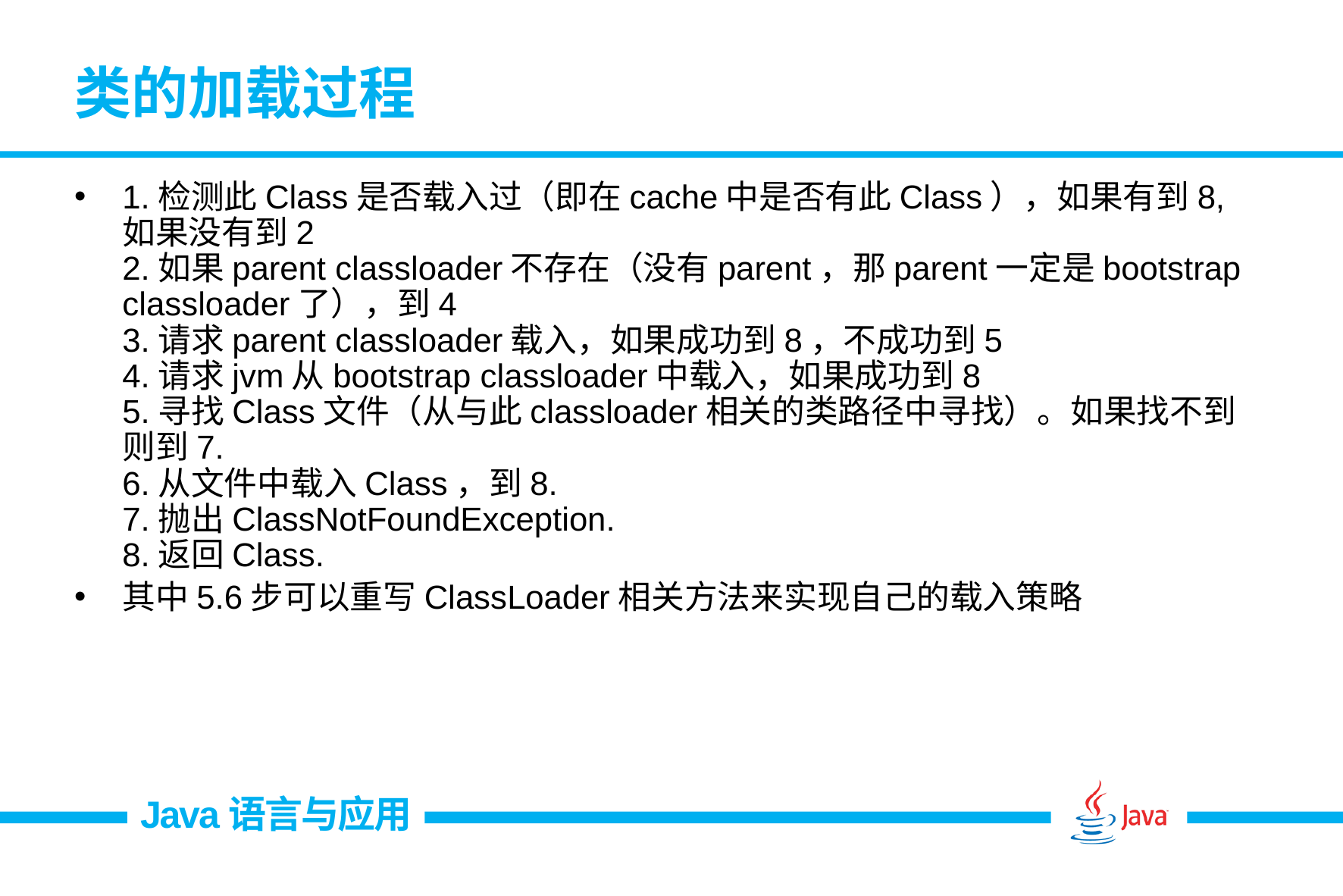

# 类的加载过程
1.检测此Class是否载入过（即在cache中是否有此Class），如果有到8,如果没有到2
2.如果parent classloader不存在（没有parent，那parent一定是bootstrap classloader了），到4
3.请求parent classloader载入，如果成功到8，不成功到5
4.请求jvm从bootstrap classloader中载入，如果成功到8
5.寻找Class文件（从与此classloader相关的类路径中寻找）。如果找不到则到7.
6.从文件中载入Class，到8.
7.抛出ClassNotFoundException.
8.返回Class.
其中5.6步可以重写ClassLoader相关方法来实现自己的载入策略